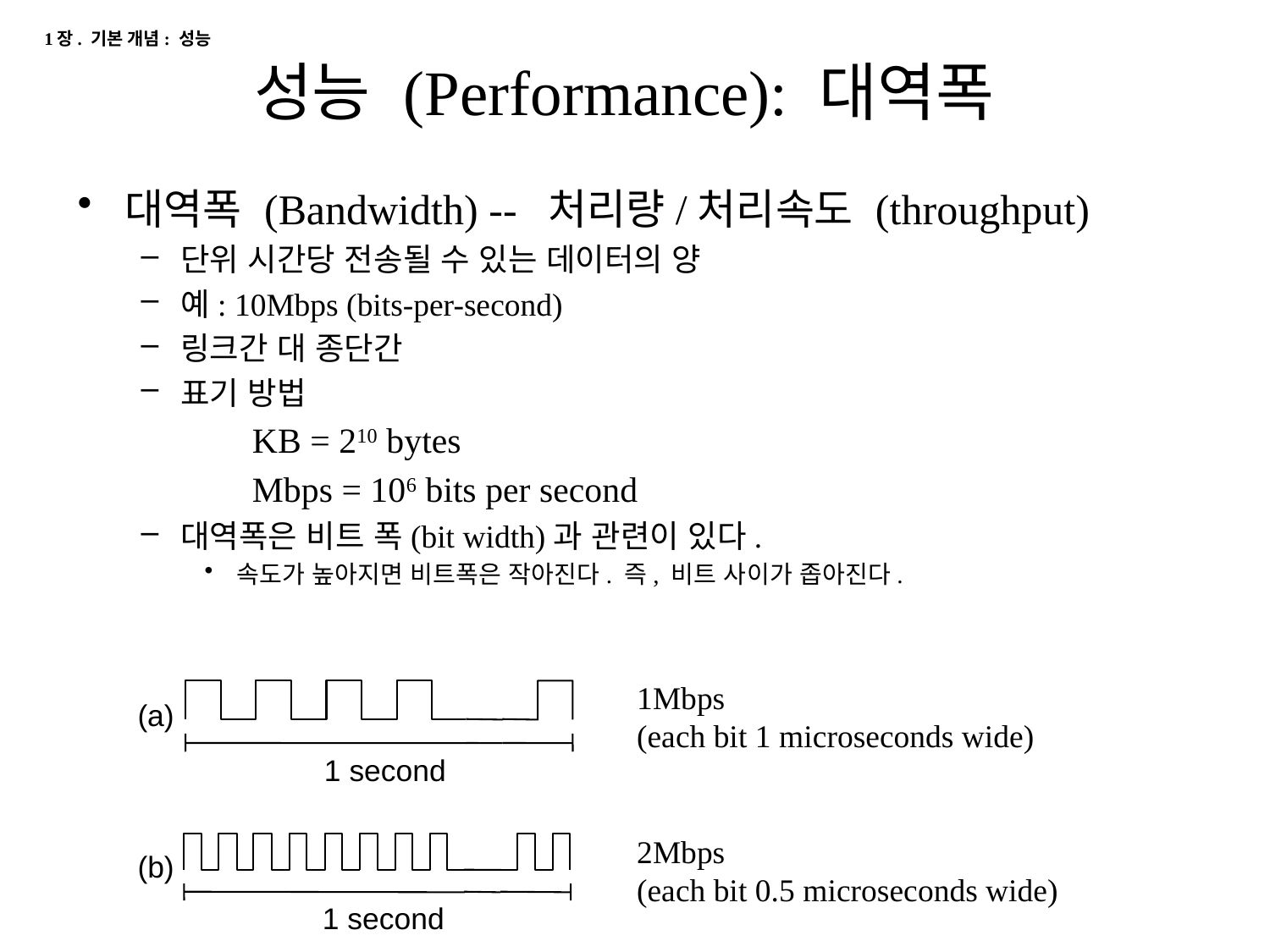

1장. 기본 개념: 성능
# 성능 (Performance): 대역폭
대역폭 (Bandwidth) --  처리량/처리속도 (throughput)
단위 시간당 전송될 수 있는 데이터의 양
예: 10Mbps (bits-per-second)
링크간 대 종단간
표기 방법
 		KB = 210 bytes
		Mbps = 106 bits per second
대역폭은 비트 폭(bit width)과 관련이 있다.
속도가 높아지면 비트폭은 작아진다. 즉, 비트 사이가 좁아진다.
1Mbps
(each bit 1 microseconds wide)

(a)

1 second

2Mbps
(each bit 0.5 microseconds wide)

(b)

1 second